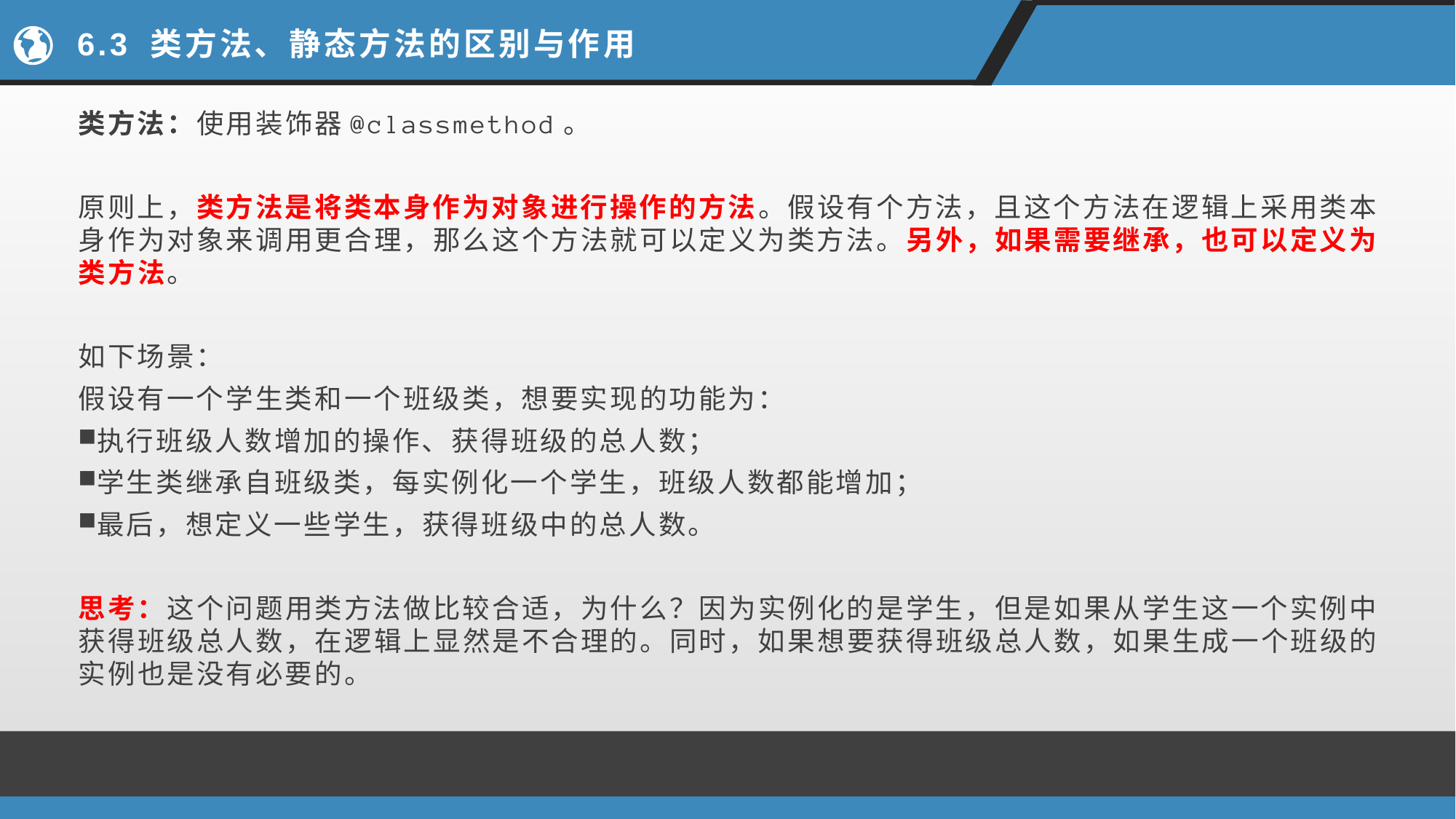

# 6.3 类方法、静态方法的区别与作用

类方法：使用装饰器@classmethod。

原则上，类方法是将类本身作为对象进行操作的方法。假设有个方法，且这个方法在逻辑上采用类本身作为对象来调用更合理，那么这个方法就可以定义为类方法。另外，如果需要继承，也可以定义为类方法。

如下场景：
假设有一个学生类和一个班级类，想要实现的功能为：
执行班级人数增加的操作、获得班级的总人数；
学生类继承自班级类，每实例化一个学生，班级人数都能增加；
最后，想定义一些学生，获得班级中的总人数。

思考：这个问题用类方法做比较合适，为什么？因为实例化的是学生，但是如果从学生这一个实例中获得班级总人数，在逻辑上显然是不合理的。同时，如果想要获得班级总人数，如果生成一个班级的实例也是没有必要的。
32